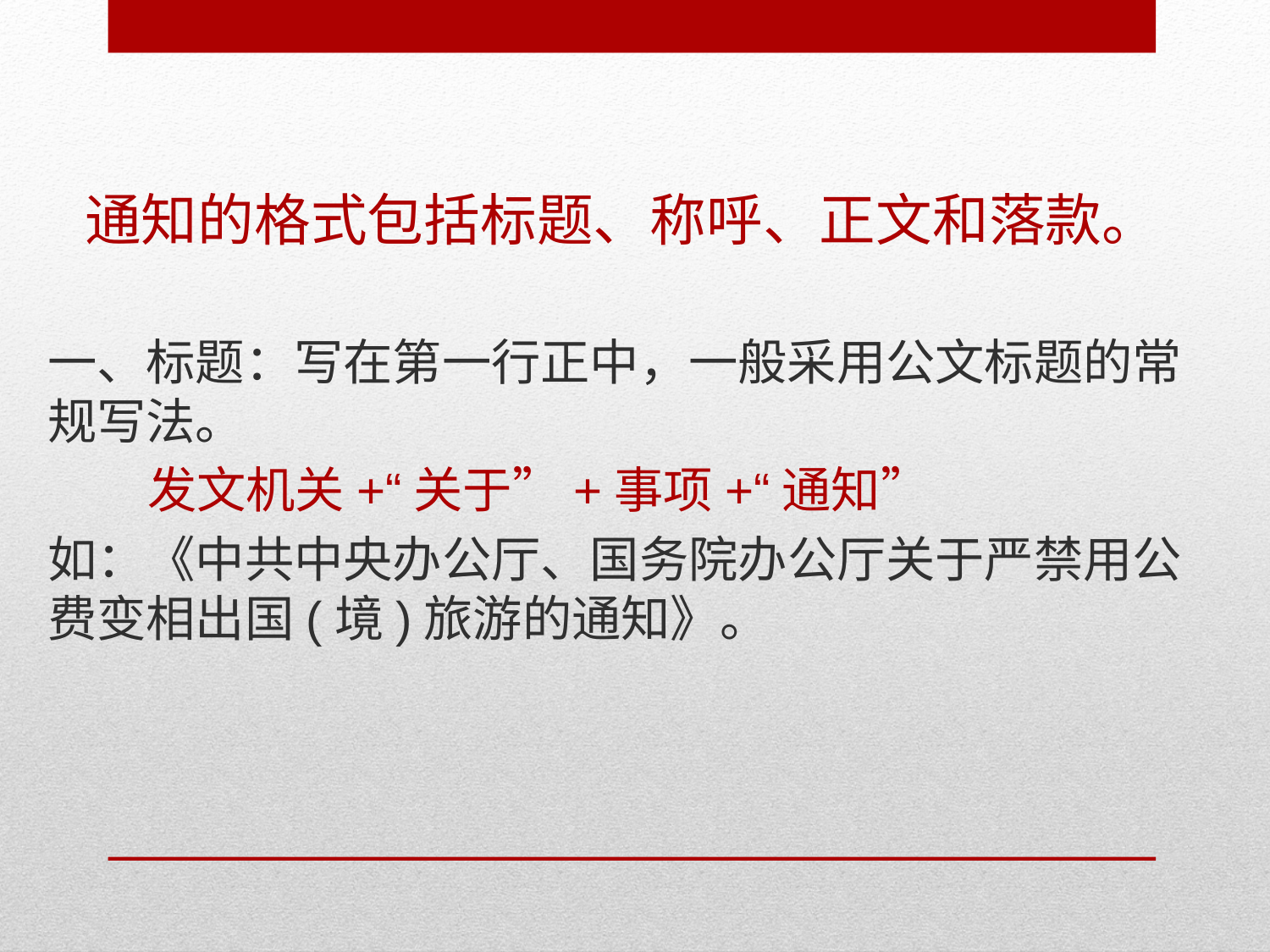

通知的格式包括标题、称呼、正文和落款。

一、标题：写在第一行正中，一般采用公文标题的常规写法。
        发文机关+“关于”+事项+“通知”
如：《中共中央办公厅、国务院办公厅关于严禁用公费变相出国(境)旅游的通知》。